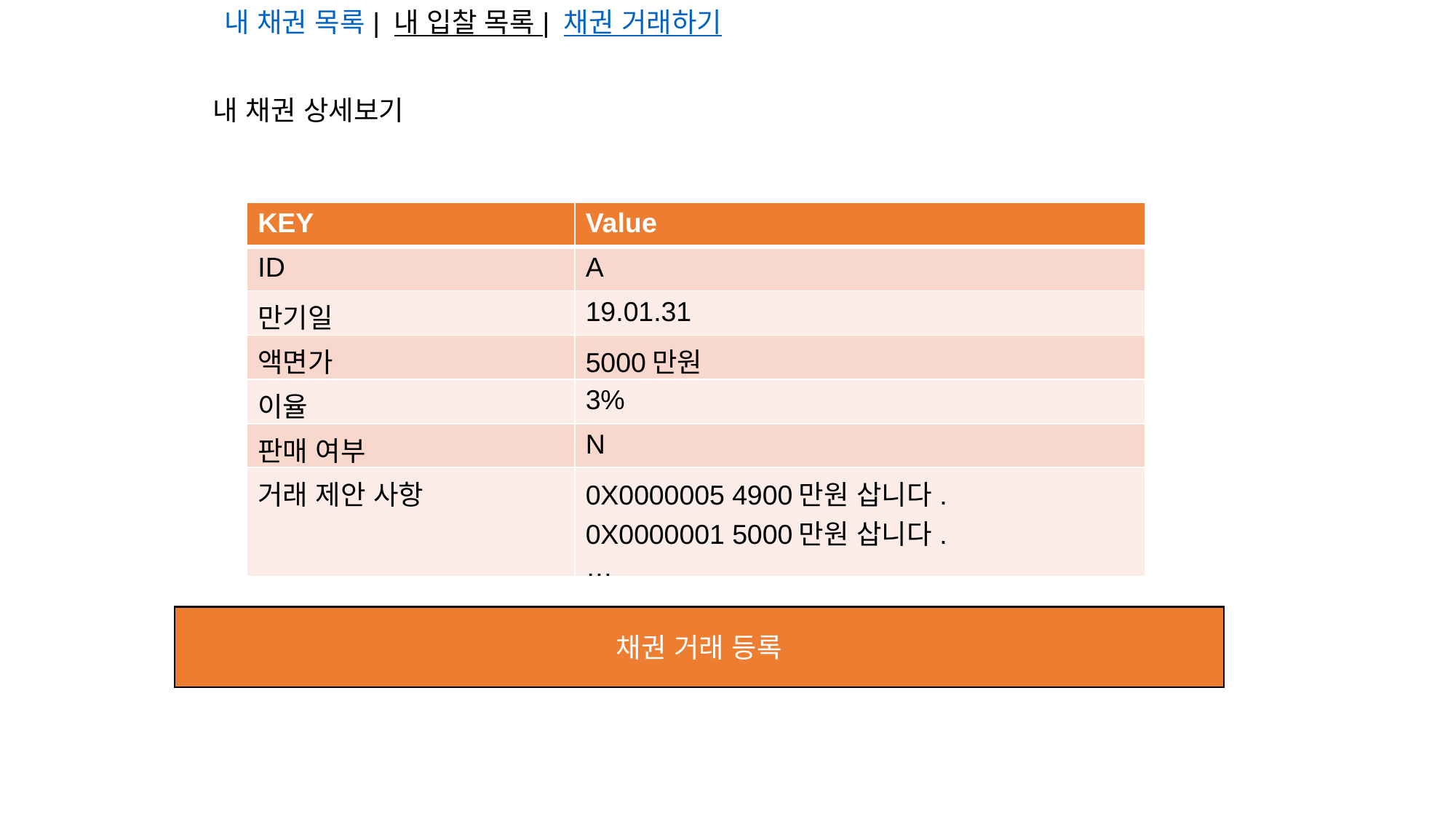

내 채권 목록 | 내 입찰 목록 | 채권 거래하기
내 채권 상세보기
| KEY | Value |
| --- | --- |
| ID | A |
| 만기일 | 19.01.31 |
| 액면가 | 5000만원 |
| 이율 | 3% |
| 판매 여부 | N |
| 거래 제안 사항 | 0X0000005 4900만원 삽니다. 0X0000001 5000만원 삽니다. … |
채권 거래 등록